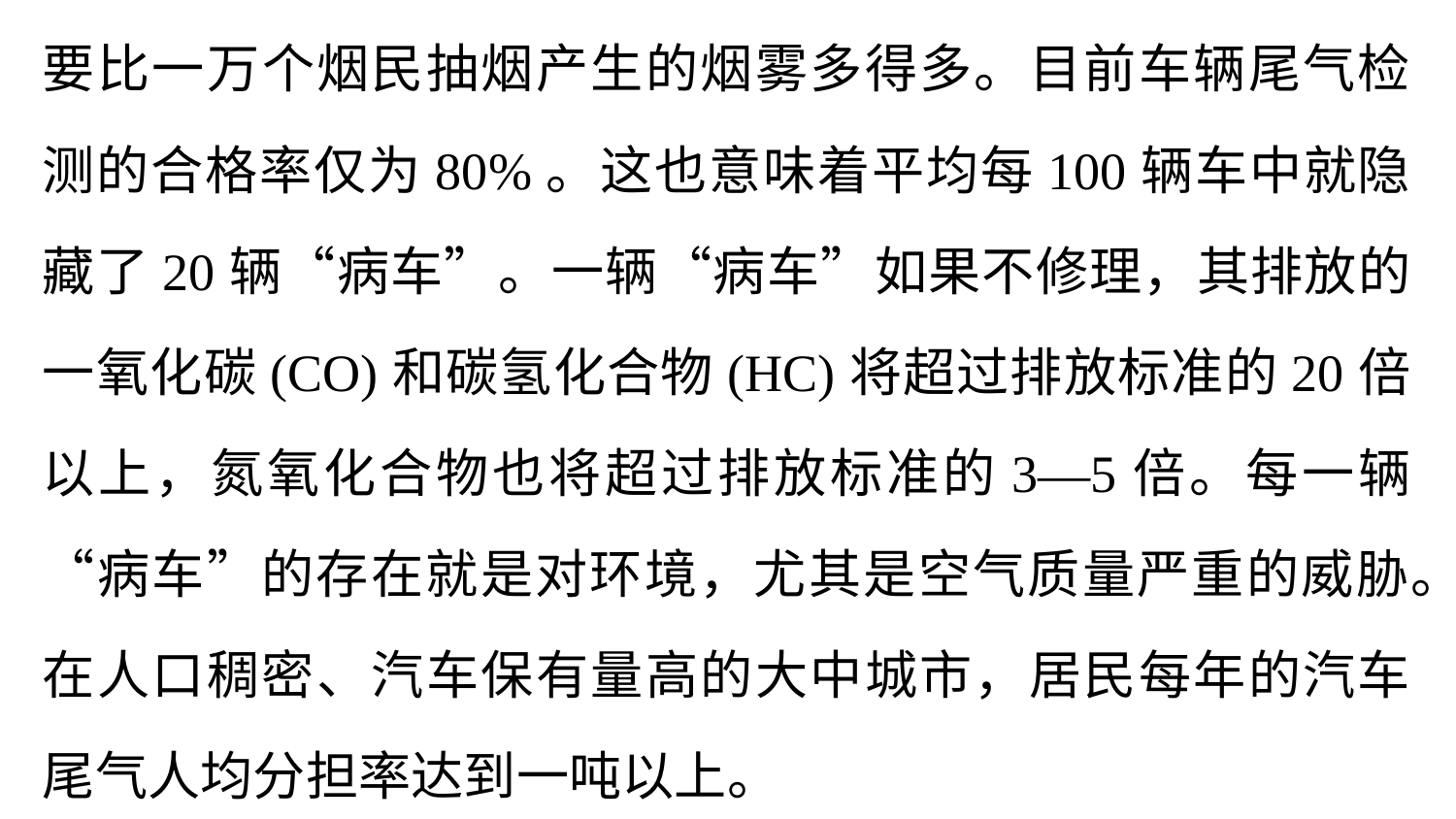

要比一万个烟民抽烟产生的烟雾多得多。目前车辆尾气检测的合格率仅为80%。这也意味着平均每100辆车中就隐藏了20辆“病车”。一辆“病车”如果不修理，其排放的一氧化碳(CO)和碳氢化合物(HC)将超过排放标准的20倍以上，氮氧化合物也将超过排放标准的3—5倍。每一辆“病车”的存在就是对环境，尤其是空气质量严重的威胁。在人口稠密、汽车保有量高的大中城市，居民每年的汽车尾气人均分担率达到一吨以上。